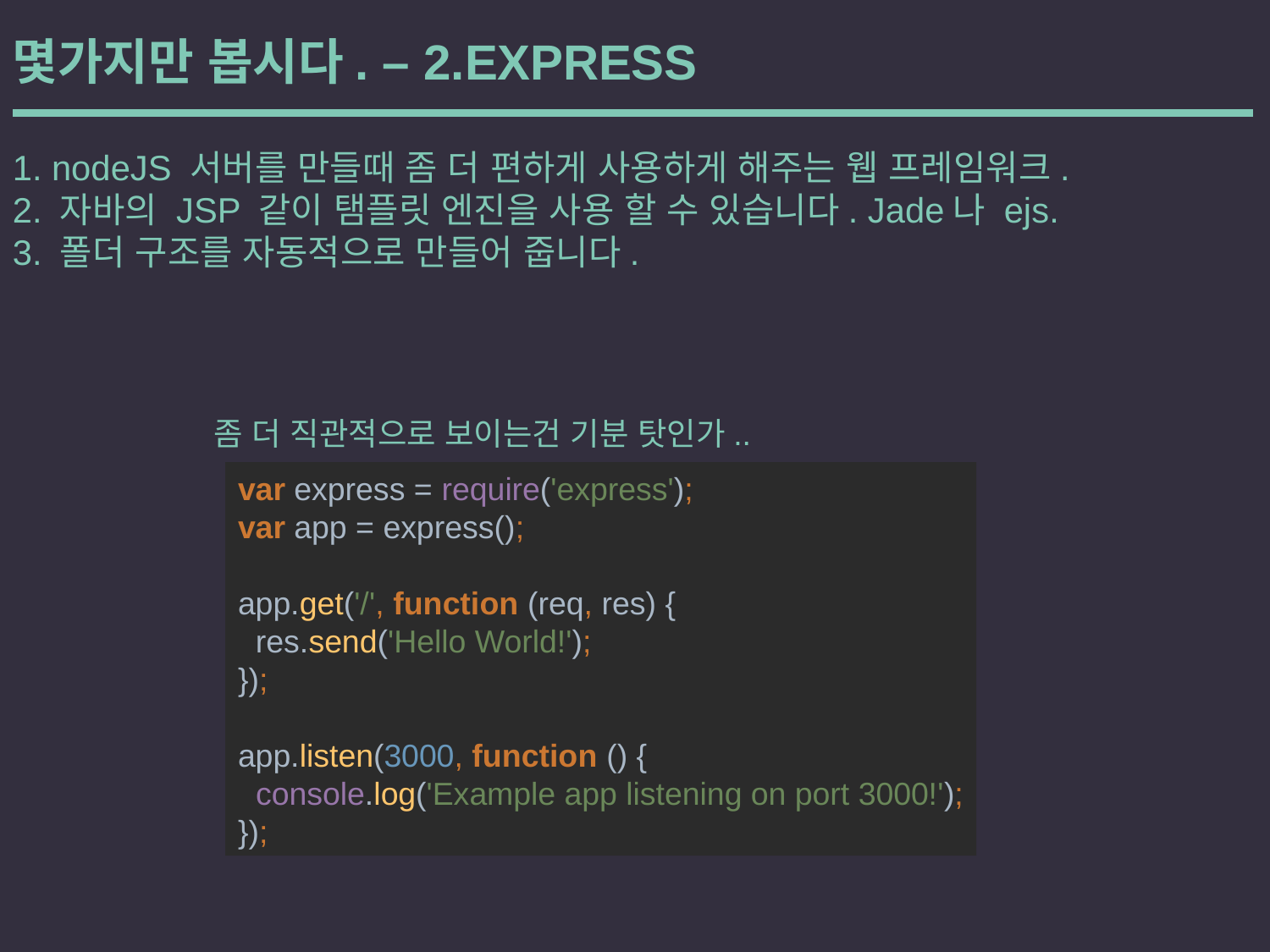

몇가지만 봅시다. – 2.EXPRESS
1. nodeJS 서버를 만들때 좀 더 편하게 사용하게 해주는 웹 프레임워크.
2. 자바의 JSP 같이 탬플릿 엔진을 사용 할 수 있습니다. Jade나 ejs.
3. 폴더 구조를 자동적으로 만들어 줍니다.
좀 더 직관적으로 보이는건 기분 탓인가..
var express = require('express');
var app = express();
app.get('/', function (req, res) {
  res.send('Hello World!');
});
app.listen(3000, function () {
  console.log('Example app listening on port 3000!');
});